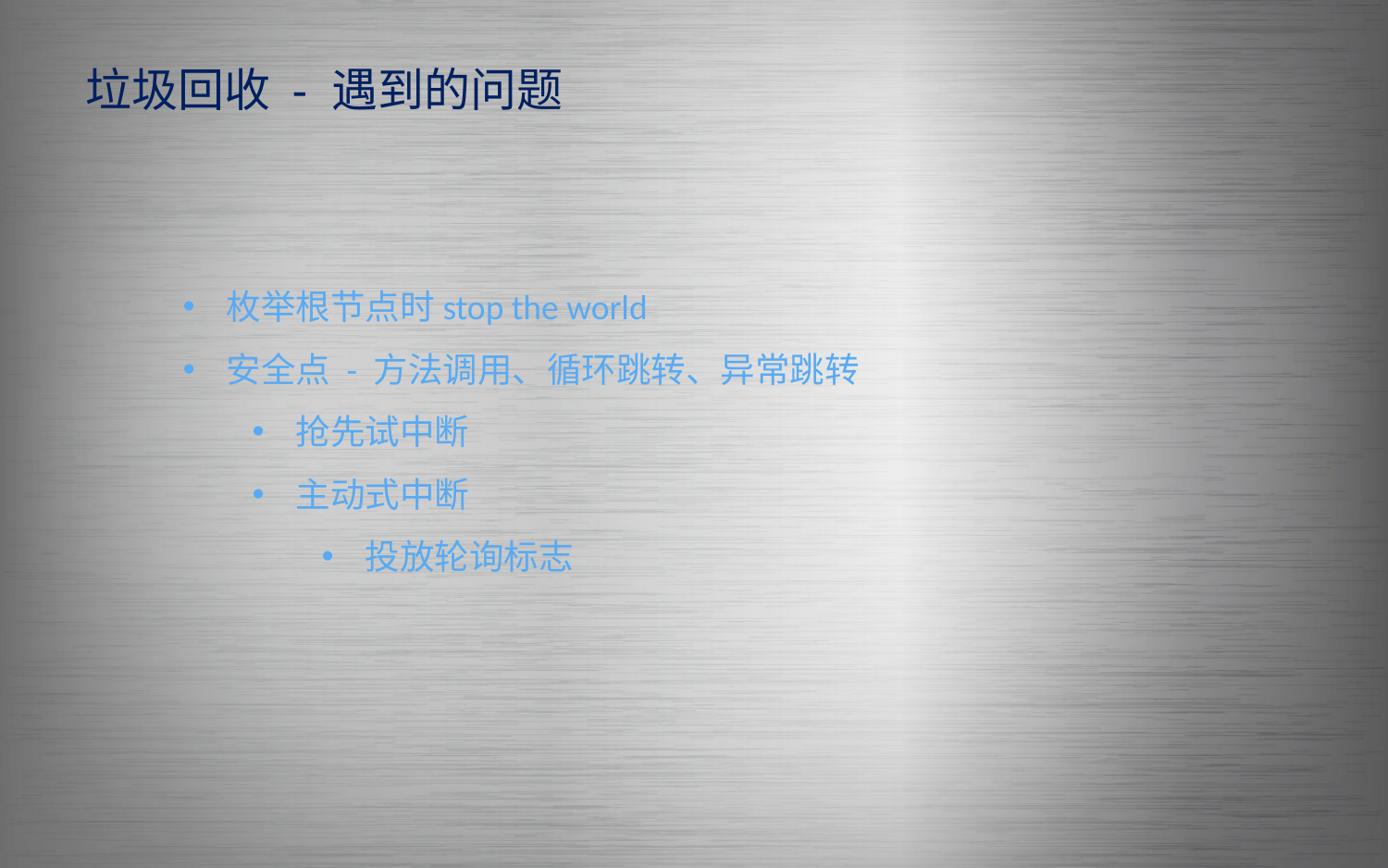

垃圾回收 - 遇到的问题
枚举根节点时stop the world
安全点 - 方法调用、循环跳转、异常跳转
抢先试中断
主动式中断
投放轮询标志